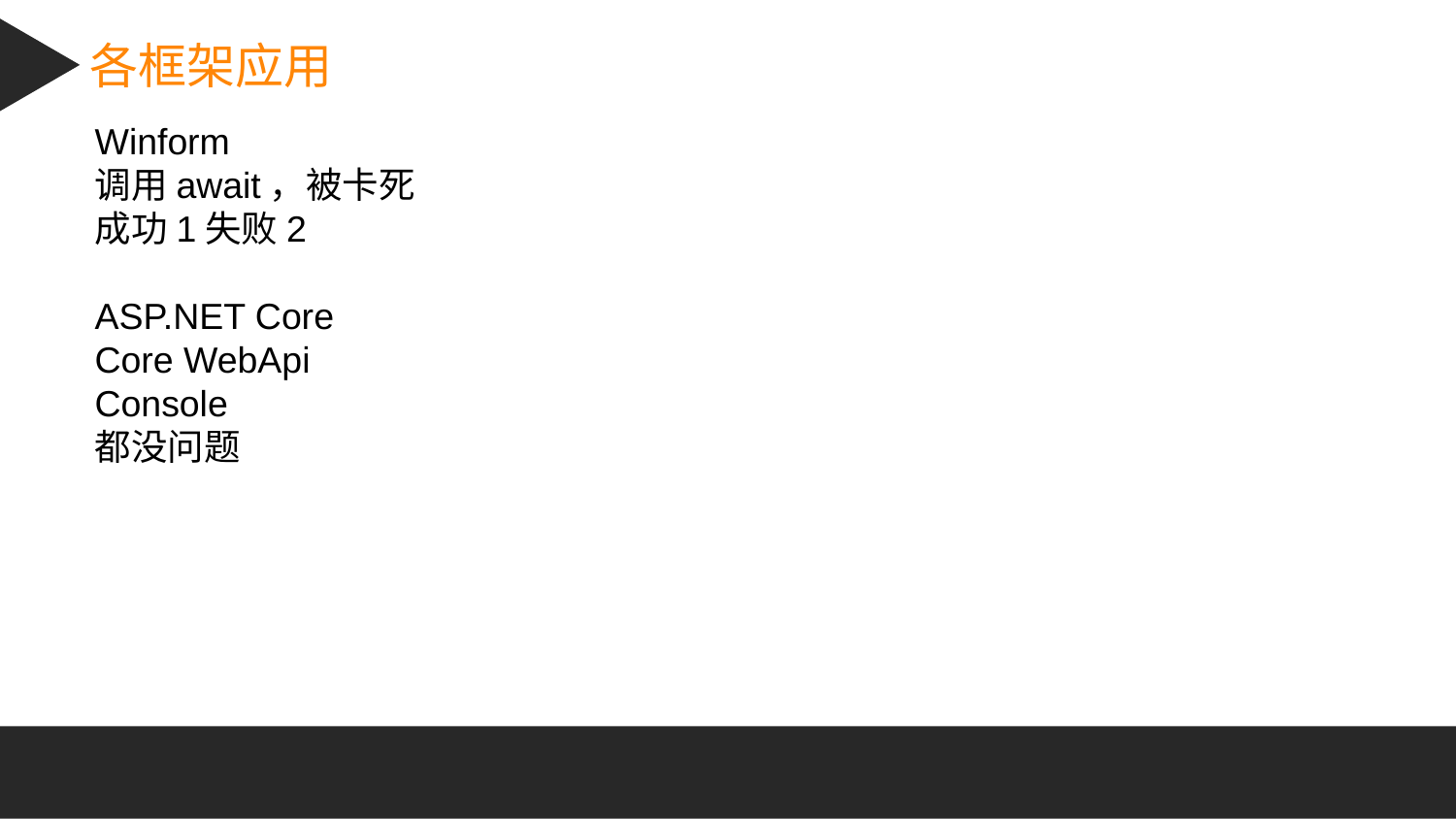

各框架应用
Winform
调用await，被卡死
成功1失败2

ASP.NET Core
Core WebApi
Console
都没问题